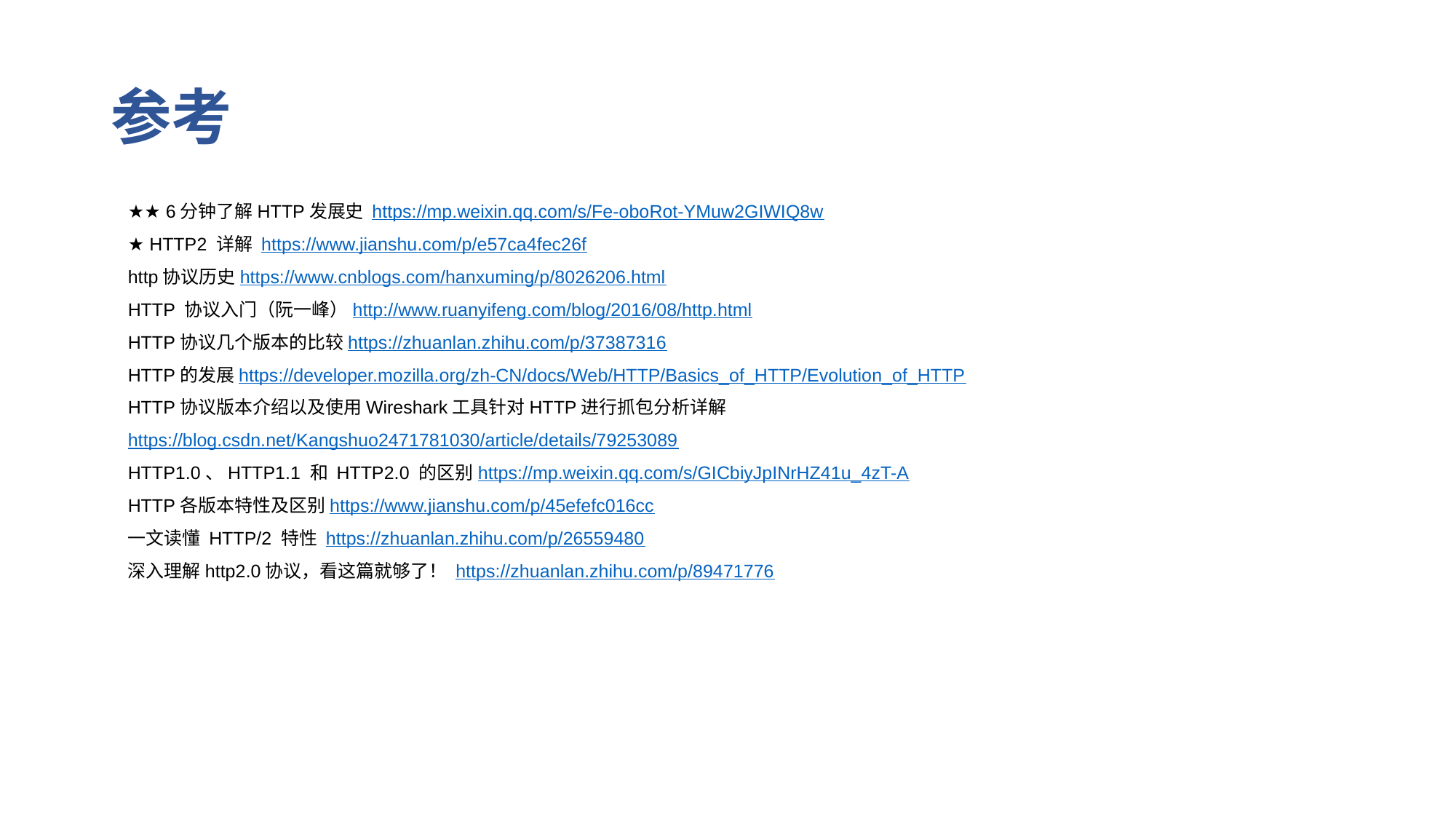

参考
★★ 6分钟了解HTTP发展史 https://mp.weixin.qq.com/s/Fe-oboRot-YMuw2GIWIQ8w
★ HTTP2 详解 https://www.jianshu.com/p/e57ca4fec26f
http协议历史https://www.cnblogs.com/hanxuming/p/8026206.html
HTTP 协议入门（阮一峰）http://www.ruanyifeng.com/blog/2016/08/http.html
HTTP协议几个版本的比较https://zhuanlan.zhihu.com/p/37387316
HTTP的发展https://developer.mozilla.org/zh-CN/docs/Web/HTTP/Basics_of_HTTP/Evolution_of_HTTP
HTTP协议版本介绍以及使用Wireshark工具针对HTTP进行抓包分析详解https://blog.csdn.net/Kangshuo2471781030/article/details/79253089
HTTP1.0、HTTP1.1 和 HTTP2.0 的区别https://mp.weixin.qq.com/s/GICbiyJpINrHZ41u_4zT-A
HTTP各版本特性及区别https://www.jianshu.com/p/45efefc016cc
一文读懂 HTTP/2 特性 https://zhuanlan.zhihu.com/p/26559480
深入理解http2.0协议，看这篇就够了！ https://zhuanlan.zhihu.com/p/89471776